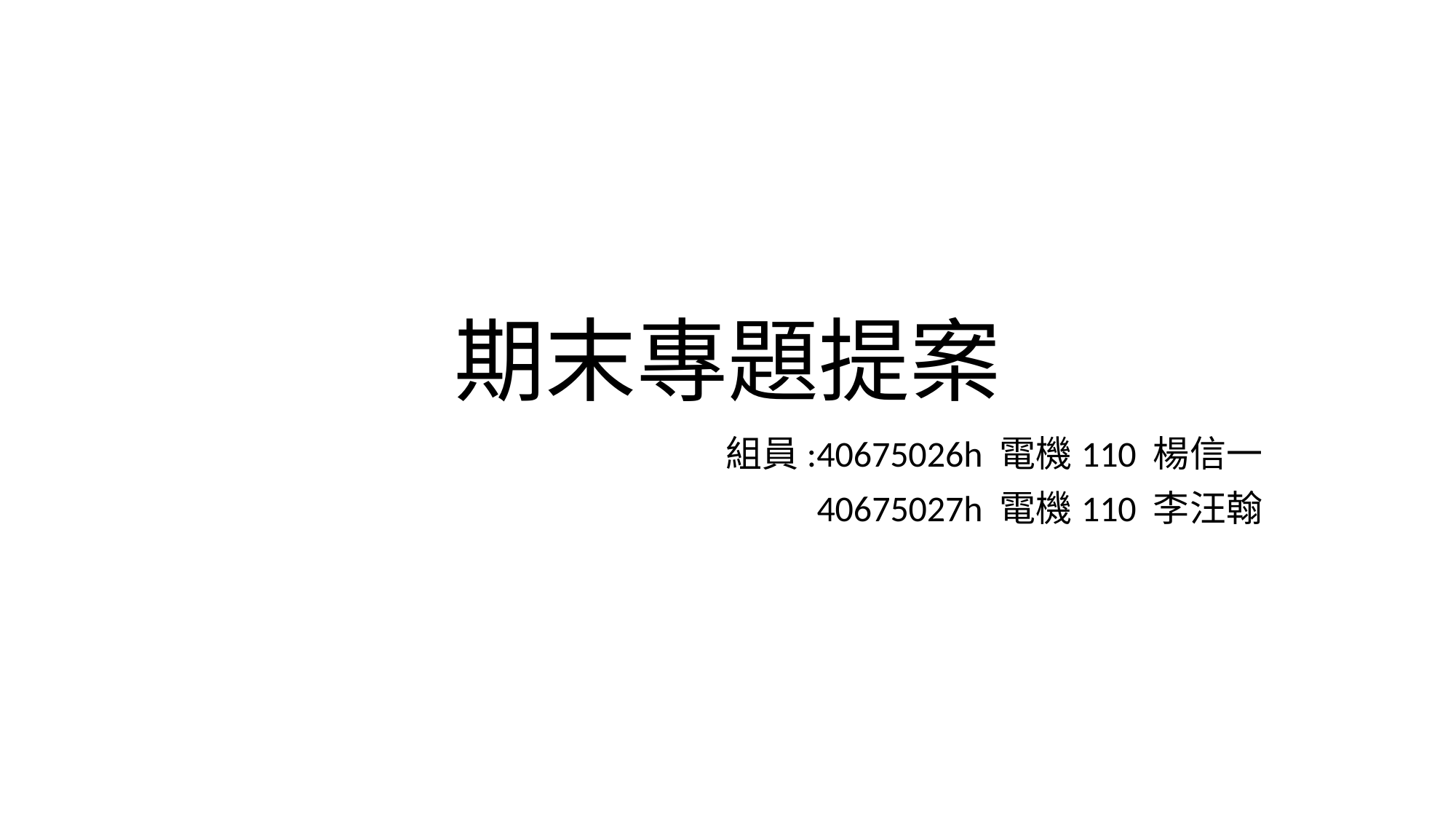

# 期末專題提案
組員:40675026h 電機110 楊信一
40675027h 電機110 李汪翰